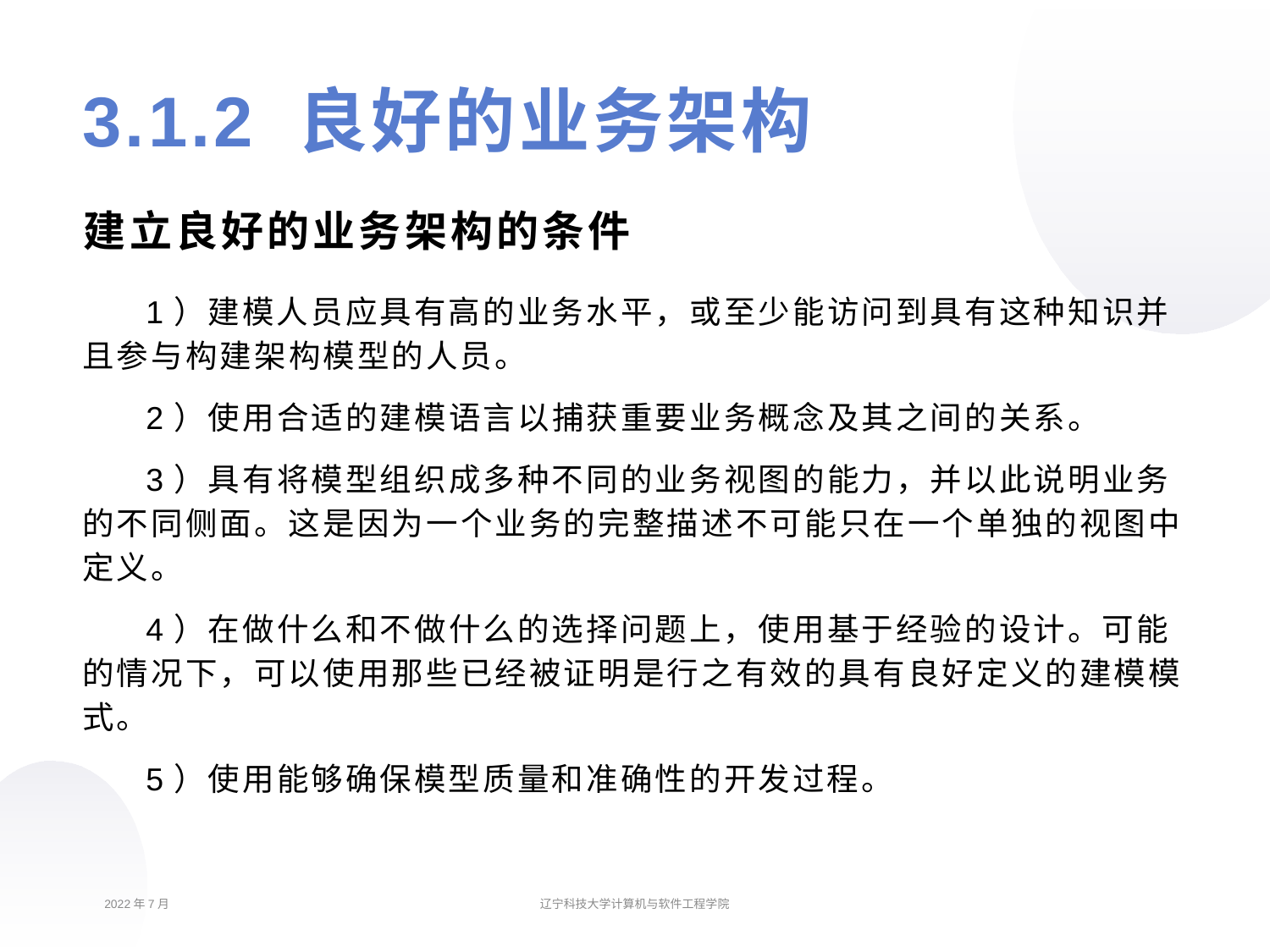

# 3.1.2 良好的业务架构
建立良好的业务架构的条件
1）建模人员应具有高的业务水平，或至少能访问到具有这种知识并且参与构建架构模型的人员。
2）使用合适的建模语言以捕获重要业务概念及其之间的关系。
3）具有将模型组织成多种不同的业务视图的能力，并以此说明业务的不同侧面。这是因为一个业务的完整描述不可能只在一个单独的视图中定义。
4）在做什么和不做什么的选择问题上，使用基于经验的设计。可能的情况下，可以使用那些已经被证明是行之有效的具有良好定义的建模模式。
5）使用能够确保模型质量和准确性的开发过程。

2022年7月
辽宁科技大学计算机与软件工程学院
16